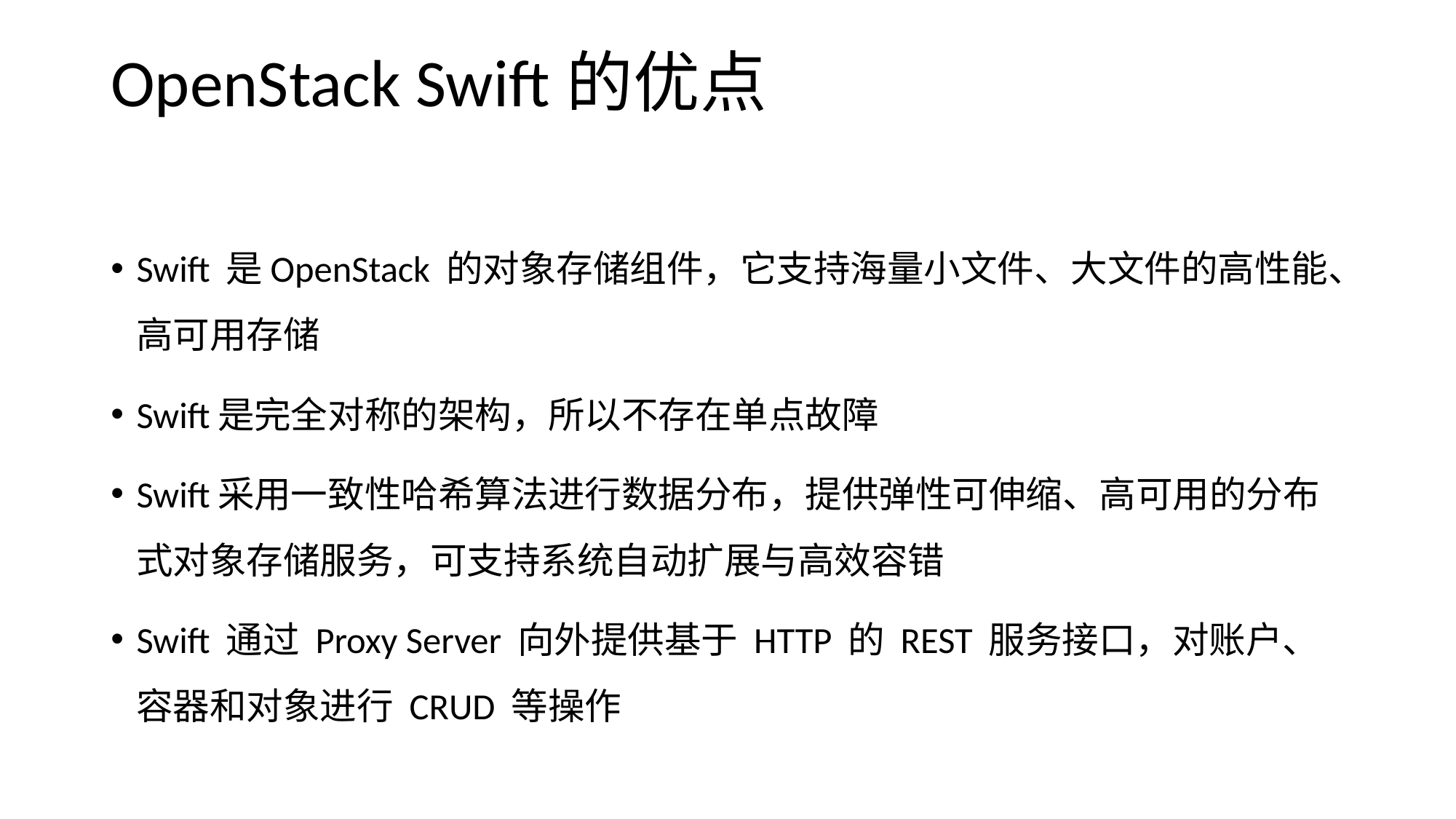

# OpenStack Swift的优点
Swift 是OpenStack 的对象存储组件，它支持海量小文件、大文件的高性能、高可用存储
Swift是完全对称的架构，所以不存在单点故障
Swift采用一致性哈希算法进行数据分布，提供弹性可伸缩、高可用的分布式对象存储服务，可支持系统自动扩展与高效容错
Swift 通过 Proxy Server 向外提供基于 HTTP 的 REST 服务接口，对账户、容器和对象进行 CRUD 等操作